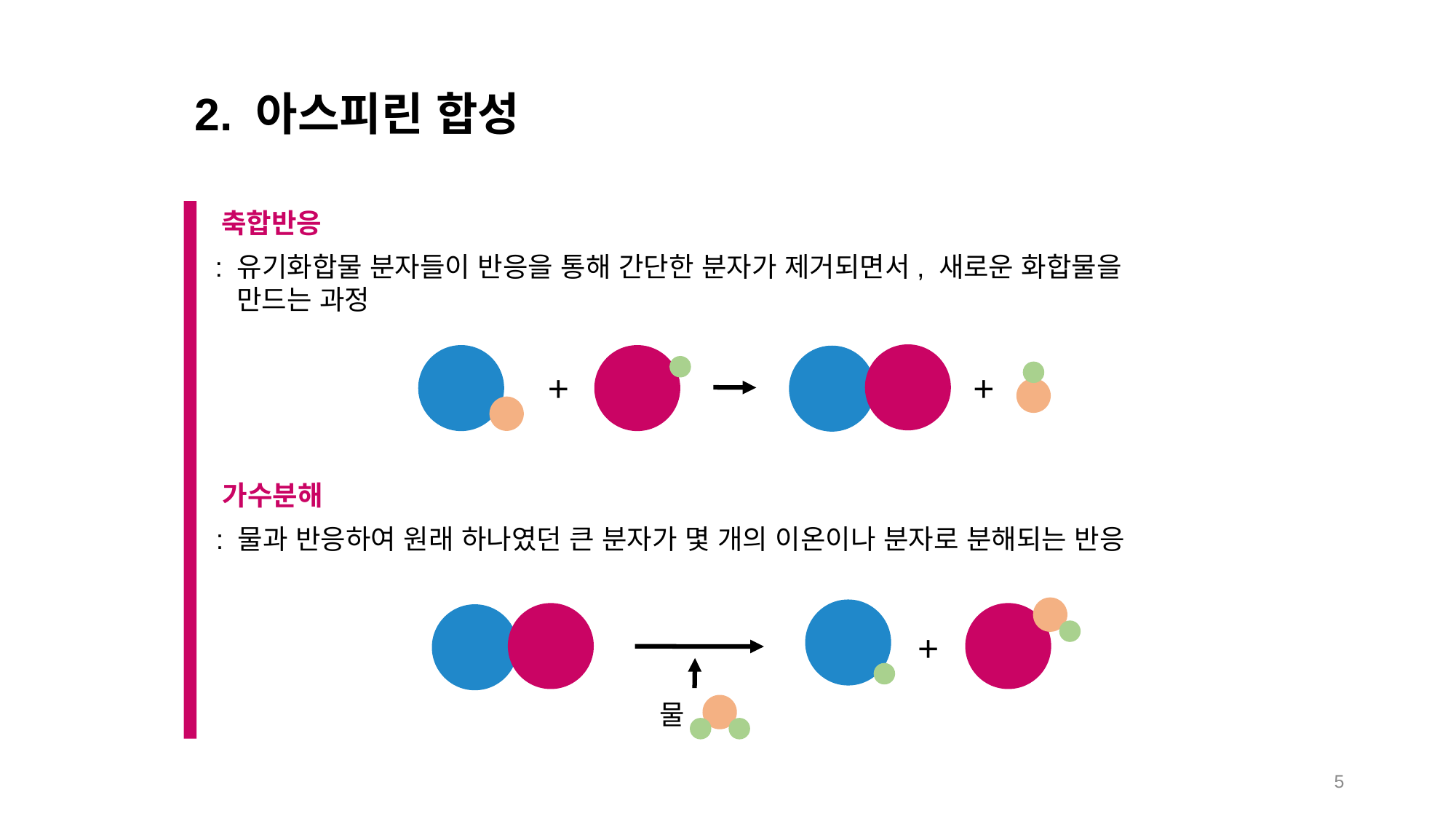

2. 아스피린 합성
 축합반응
 : 유기화합물 분자들이 반응을 통해 간단한 분자가 제거되면서, 새로운 화합물을
   만드는 과정

+
+

 가수분해
 : 물과 반응하여 원래 하나였던 큰 분자가 몇 개의 이온이나 분자로 분해되는 반응

+
물

5